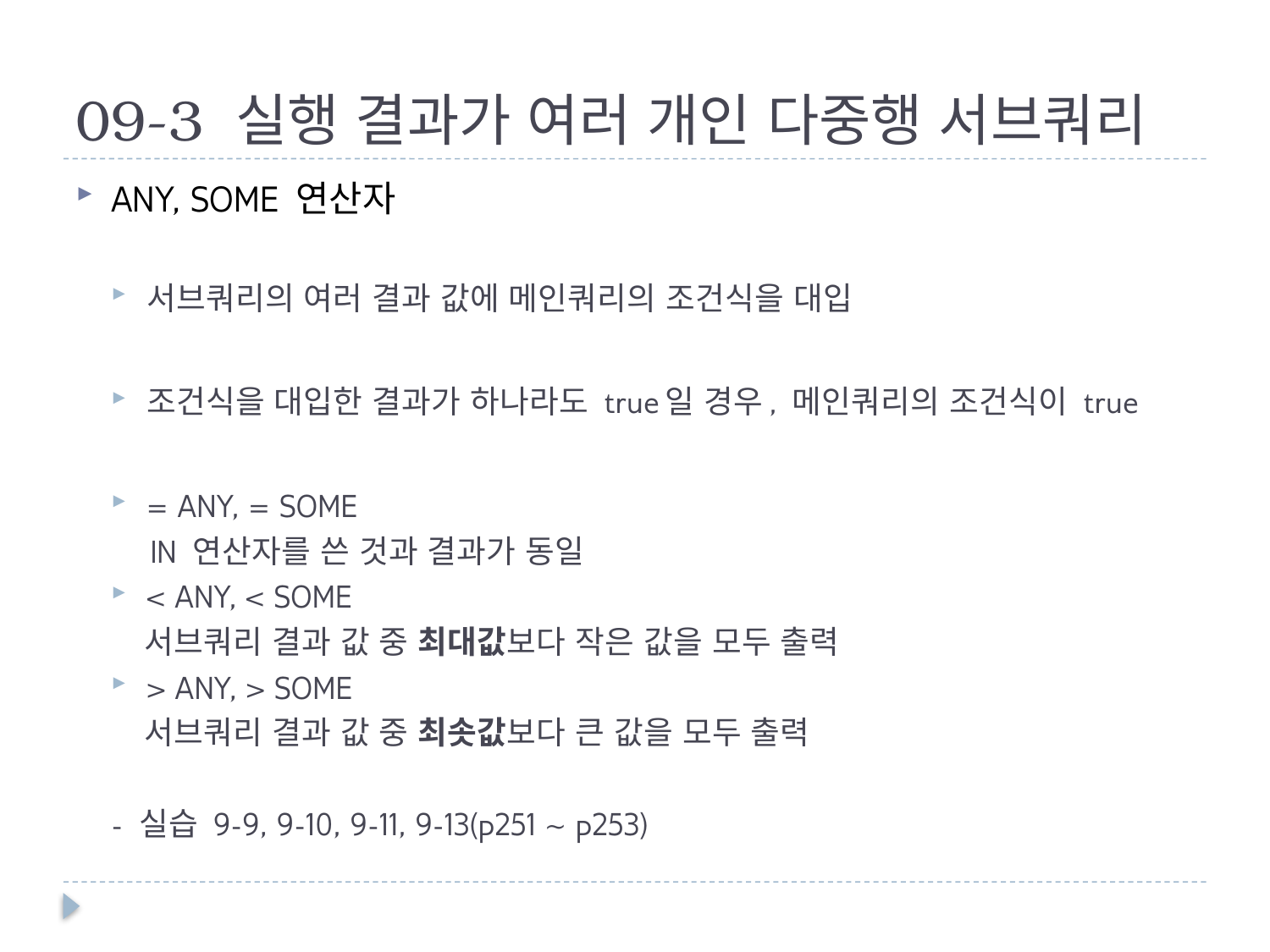

# 09-3 실행 결과가 여러 개인 다중행 서브쿼리
ANY, SOME 연산자

서브쿼리의 여러 결과 값에 메인쿼리의 조건식을 대입

조건식을 대입한 결과가 하나라도 true일 경우, 메인쿼리의 조건식이 true

= ANY, = SOME
    IN 연산자를 쓴 것과 결과가 동일
< ANY, < SOME
   서브쿼리 결과 값 중 최대값보다 작은 값을 모두 출력
> ANY, > SOME
   서브쿼리 결과 값 중 최솟값보다 큰 값을 모두 출력

- 실습 9-9, 9-10, 9-11, 9-13(p251 ~ p253)